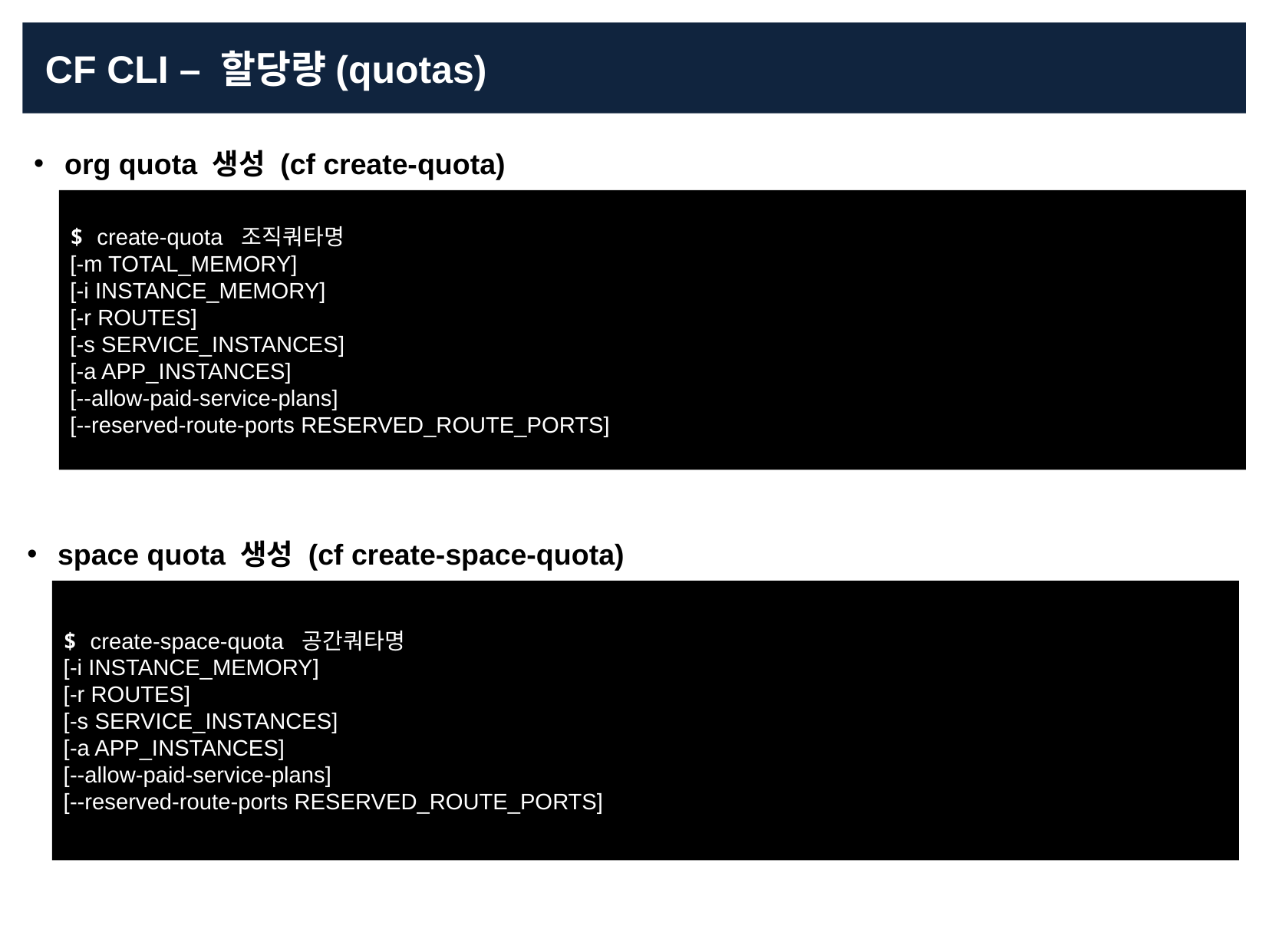

CF CLI – 할당량(quotas)
 org quota 생성 (cf create-quota)
$ create-quota  조직쿼타명
[-m TOTAL_MEMORY]
[-i INSTANCE_MEMORY]
[-r ROUTES]
[-s SERVICE_INSTANCES]
[-a APP_INSTANCES]
[--allow-paid-service-plans]
[--reserved-route-ports RESERVED_ROUTE_PORTS]
 space quota 생성 (cf create-space-quota)
$ create-space-quota  공간쿼타명
[-i INSTANCE_MEMORY]
[-r ROUTES]
[-s SERVICE_INSTANCES]
[-a APP_INSTANCES]
[--allow-paid-service-plans]
[--reserved-route-ports RESERVED_ROUTE_PORTS]